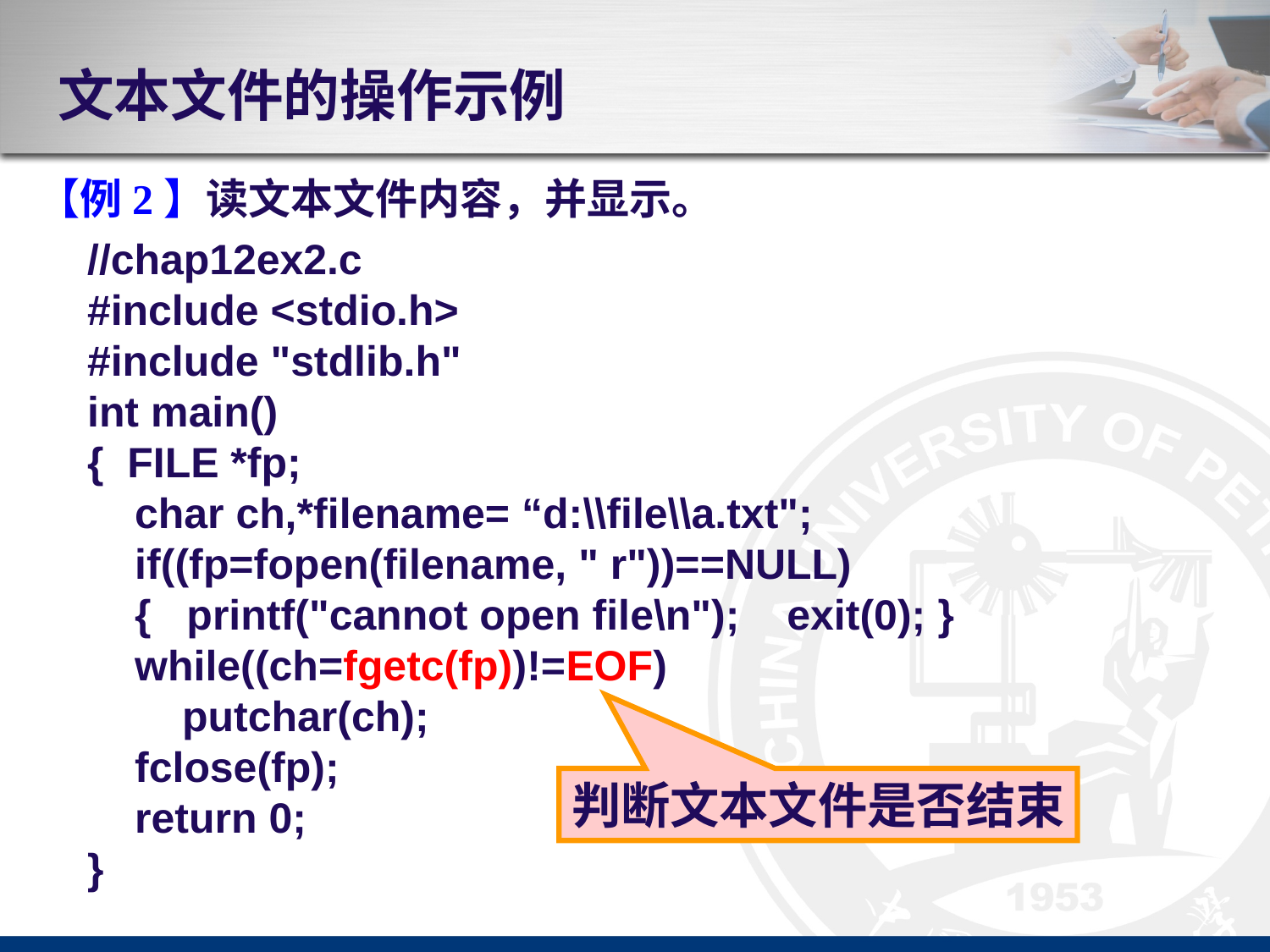

# 文本文件的操作示例
【例2】读文本文件内容，并显示。
//chap12ex2.c
#include <stdio.h>
#include "stdlib.h"
int main()
{  FILE *fp;
    char ch,*filename= “d:\\file\\a.txt";
    if((fp=fopen(filename, " r"))==NULL)
    {   printf("cannot open file\n");    exit(0); }
    while((ch=fgetc(fp))!=EOF)
        putchar(ch);
    fclose(fp);
    return 0;
}
判断文本文件是否结束